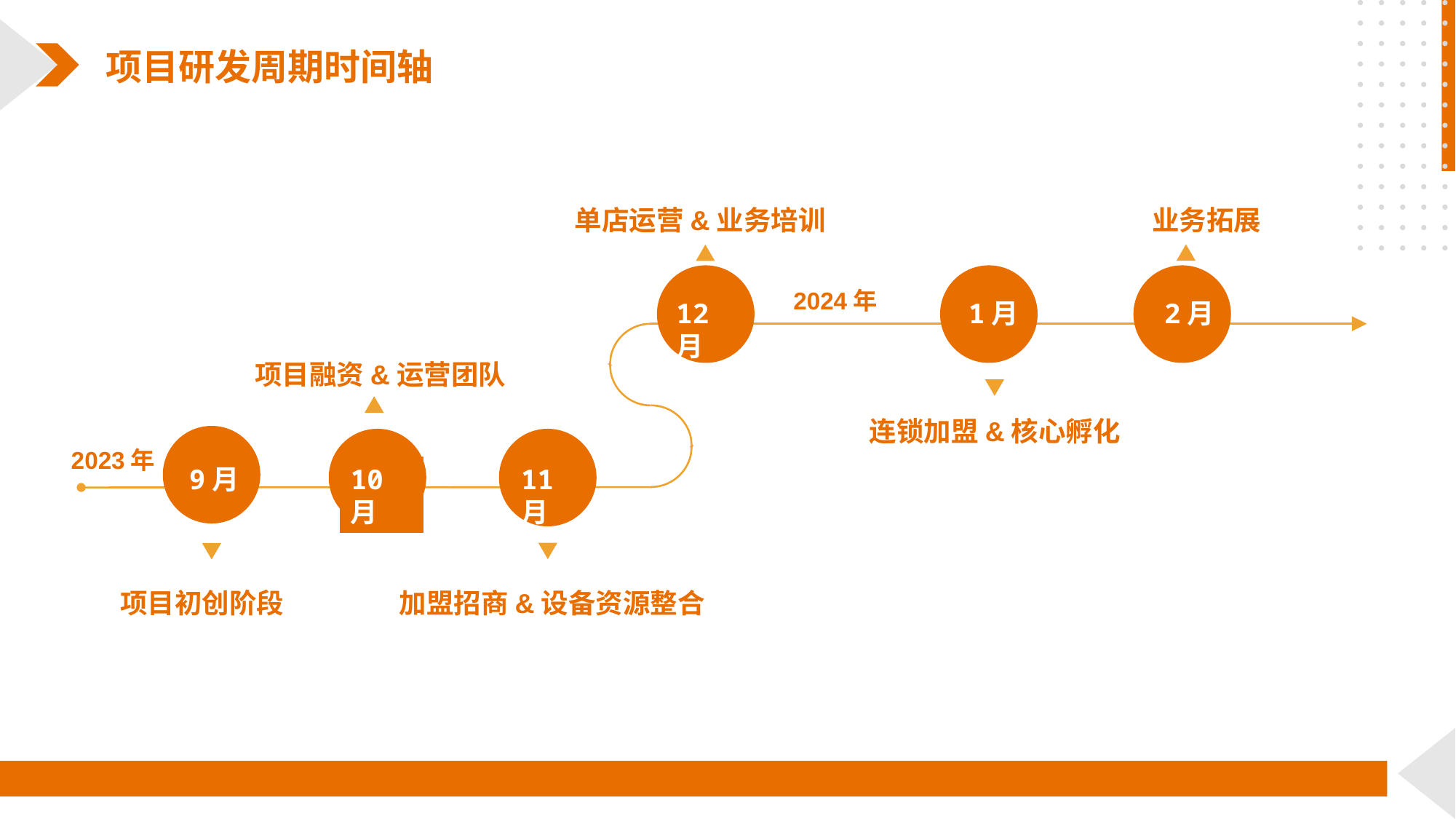

项目研发周期时间轴
单店运营&业务培训
业务拓展

2024年
12月
1月
2月

项目融资&运营团队

连锁加盟&核心孵化

10月

2023年
9月
11月

项目初创阶段
加盟招商&设备资源整合